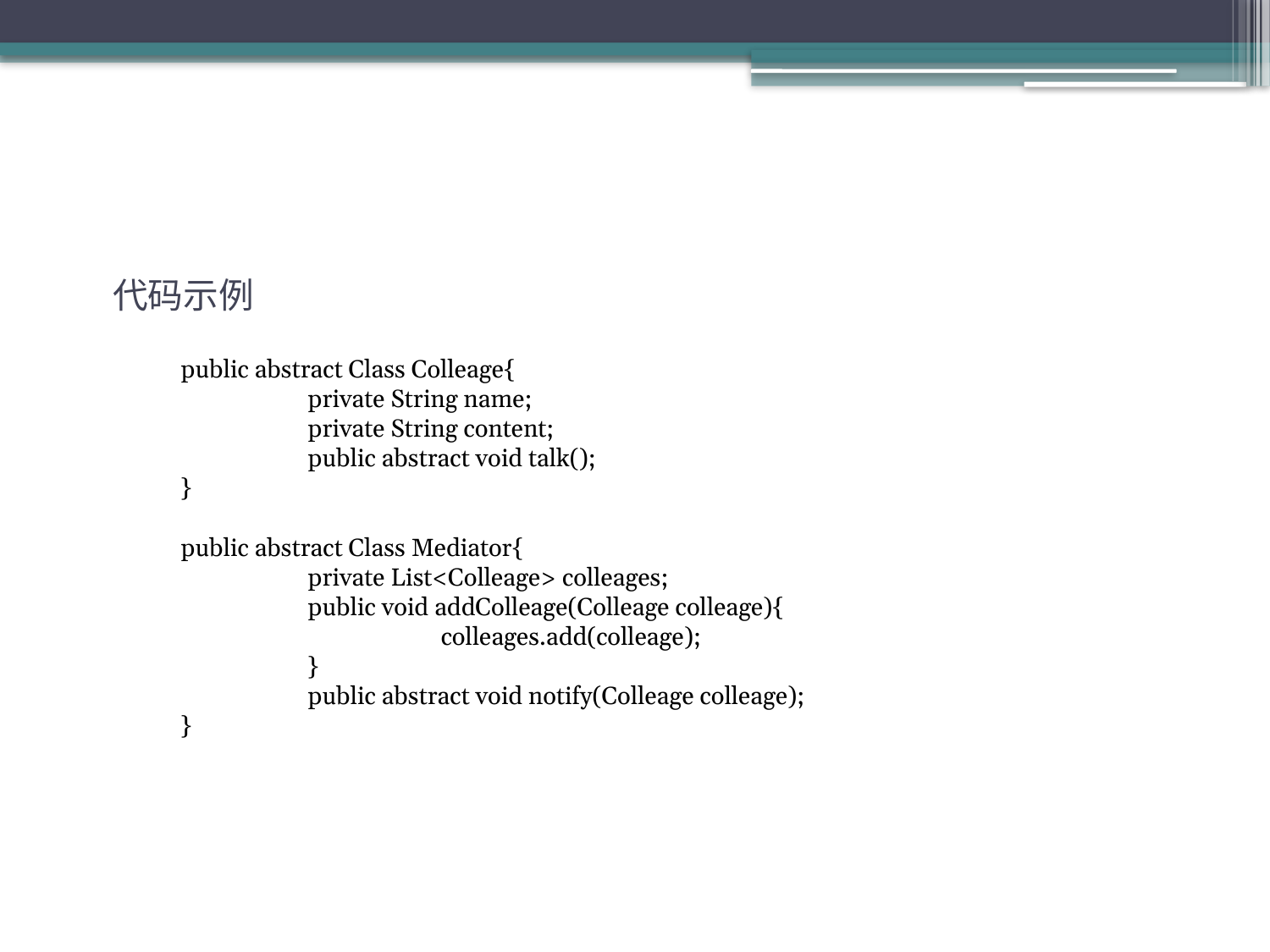

代码示例
public abstract Class Colleage{
	private String name;
	private String content;
	public abstract void talk();
}
public abstract Class Mediator{
	private List<Colleage> colleages;
	public void addColleage(Colleage colleage){
		 colleages.add(colleage);
	}
	public abstract void notify(Colleage colleage);
}